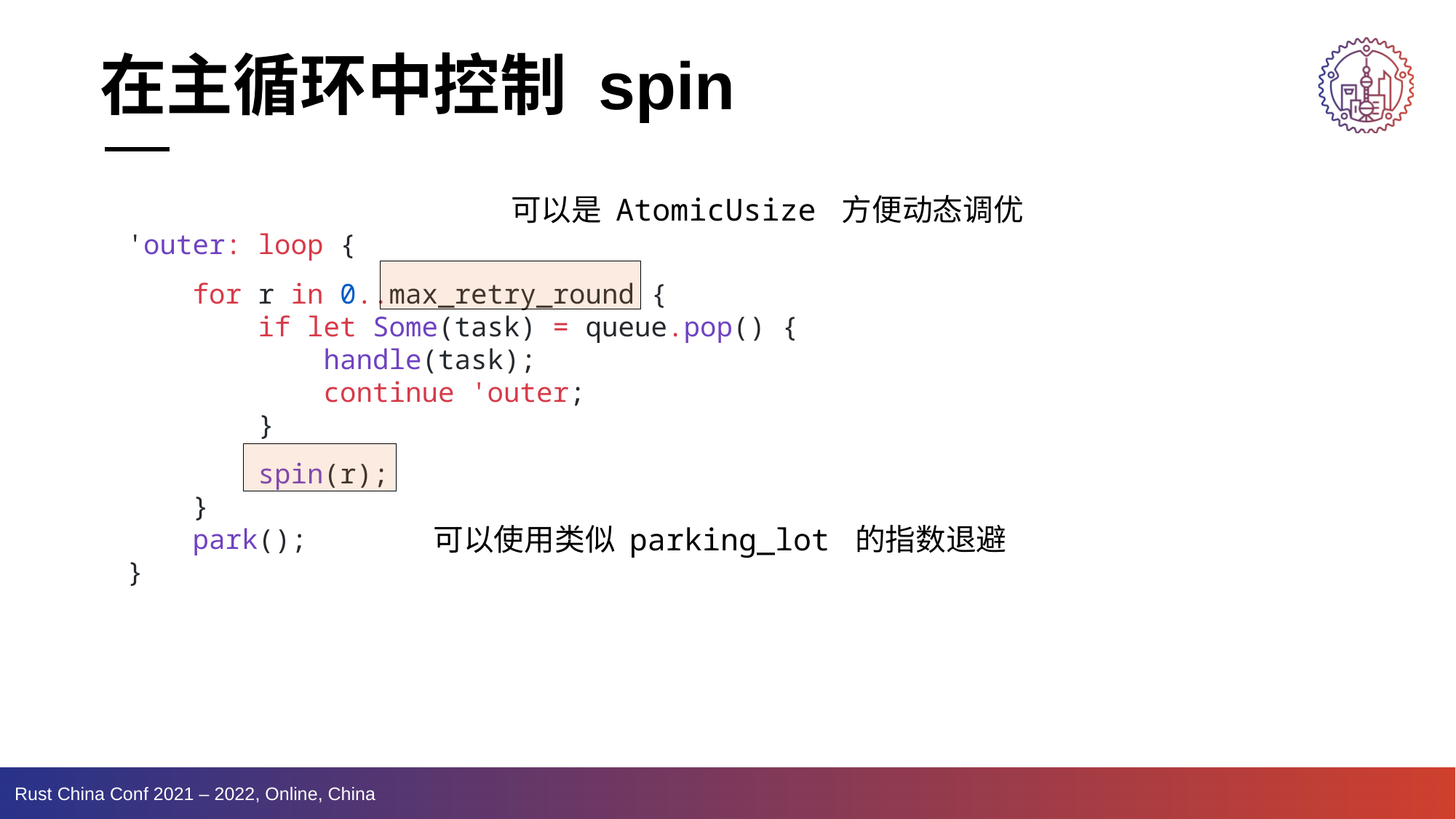

在主循环中控制 spin
可以是 AtomicUsize 方便动态调优
'outer: loop {
    for r in 0..max_retry_round {
        if let Some(task) = queue.pop() {
            handle(task);
            continue 'outer;
        }
        spin(r);
    }
    park();
}

可以使用类似 parking_lot 的指数退避